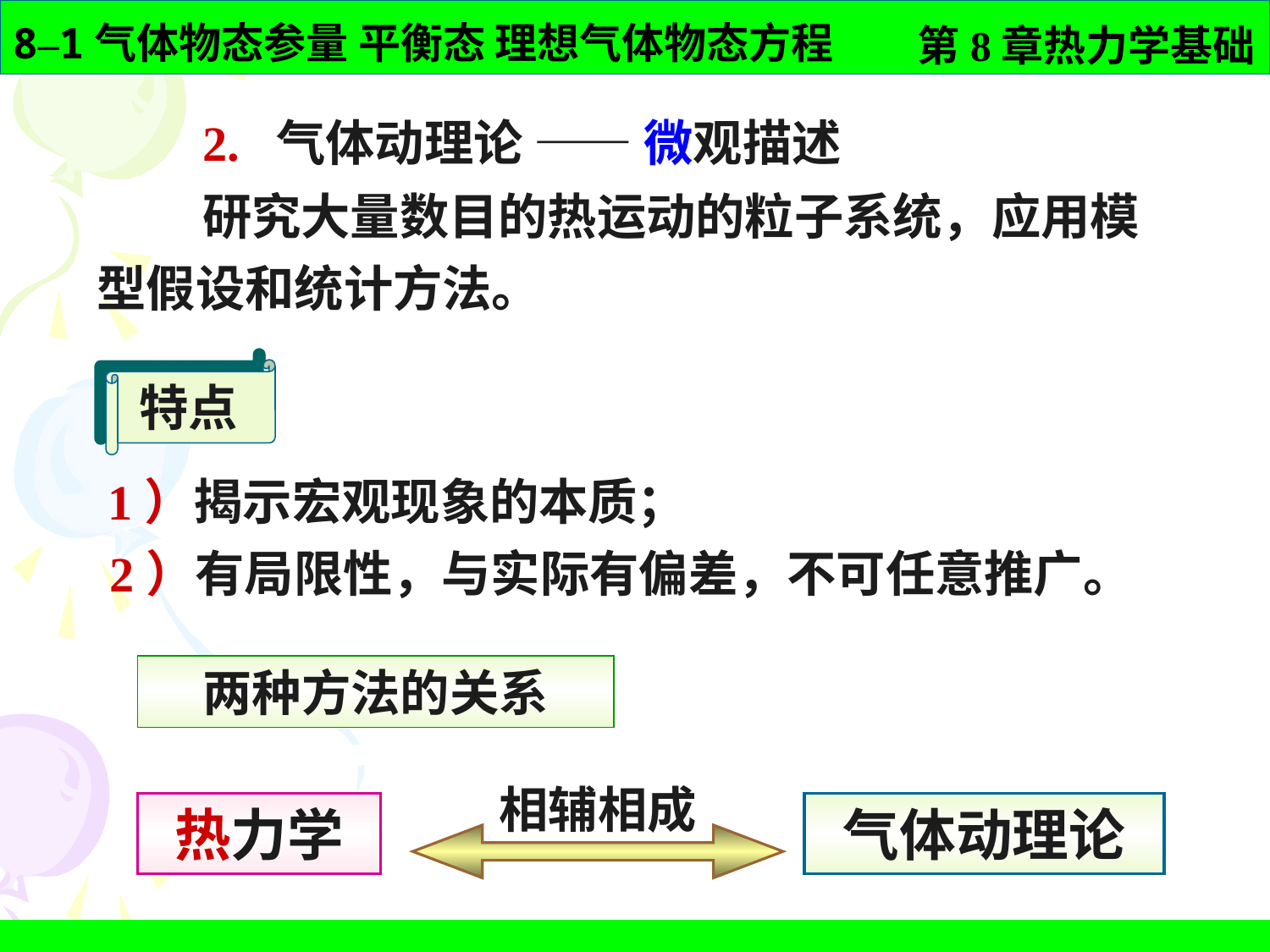

2.  气体动理论 —— 微观描述
          研究大量数目的热运动的粒子系统，应用模
型假设和统计方法。

特点
 1）揭示宏观现象的本质；
 2）有局限性，与实际有偏差，不可任意推广。
两种方法的关系
相辅相成
热力学
气体动理论